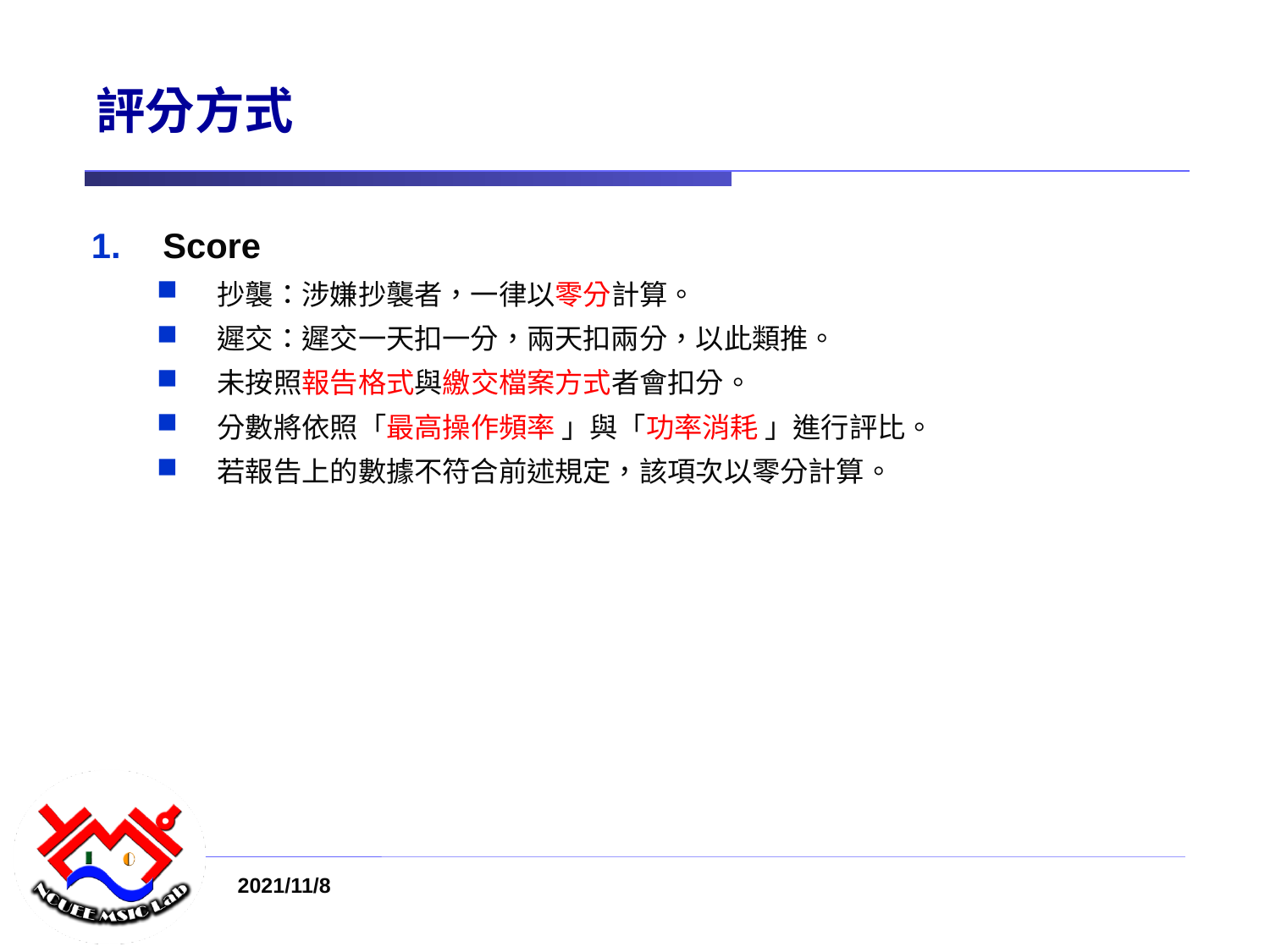

# 評分方式
Score
抄襲：涉嫌抄襲者，一律以零分計算。
遲交：遲交一天扣一分，兩天扣兩分，以此類推。
未按照報告格式與繳交檔案方式者會扣分。
分數將依照「最高操作頻率 」與「功率消耗 」進行評比。
若報告上的數據不符合前述規定，該項次以零分計算。
2021/11/8